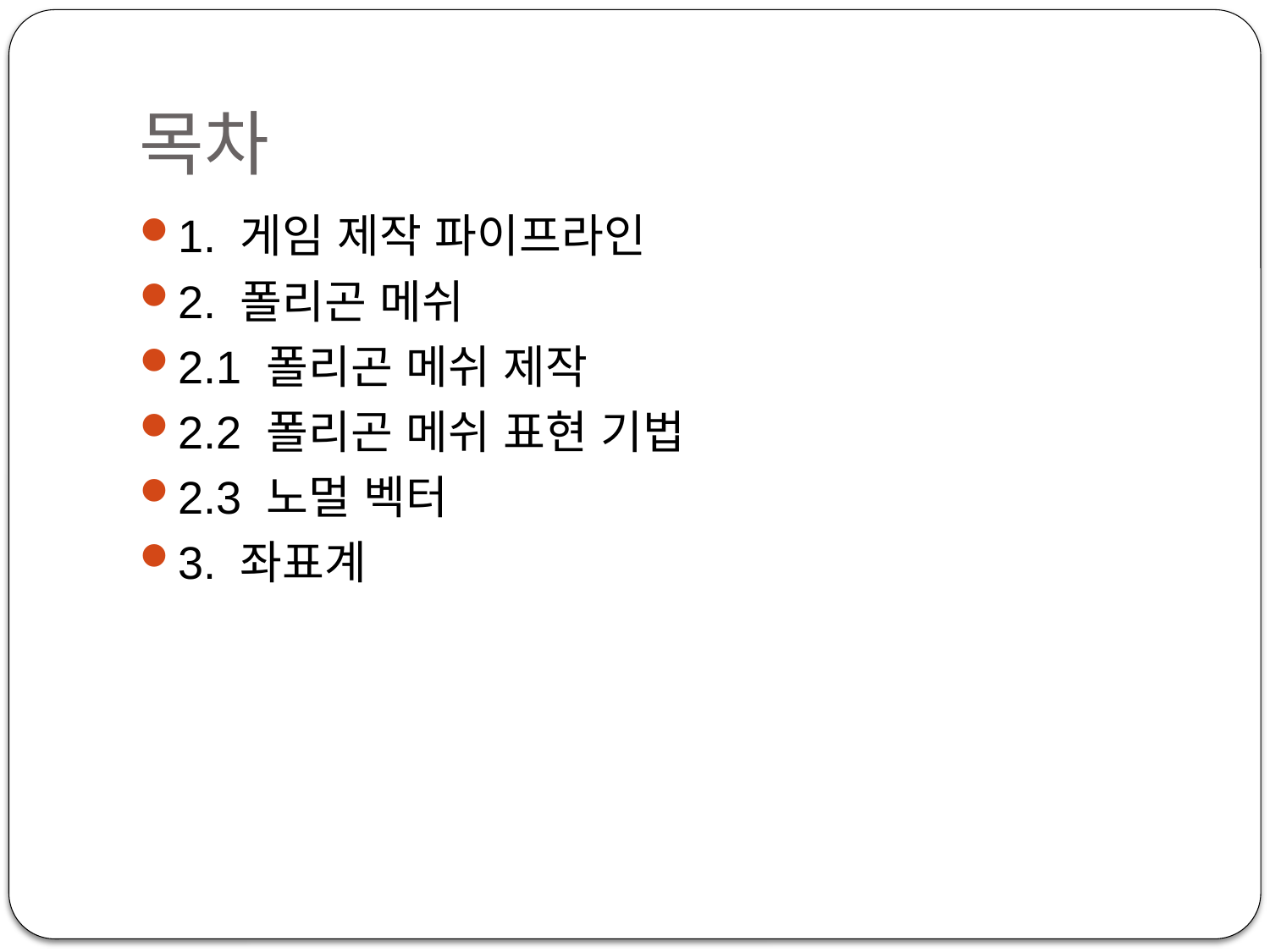

# 목차
1. 게임 제작 파이프라인
2. 폴리곤 메쉬
2.1 폴리곤 메쉬 제작
2.2 폴리곤 메쉬 표현 기법
2.3 노멀 벡터
3. 좌표계